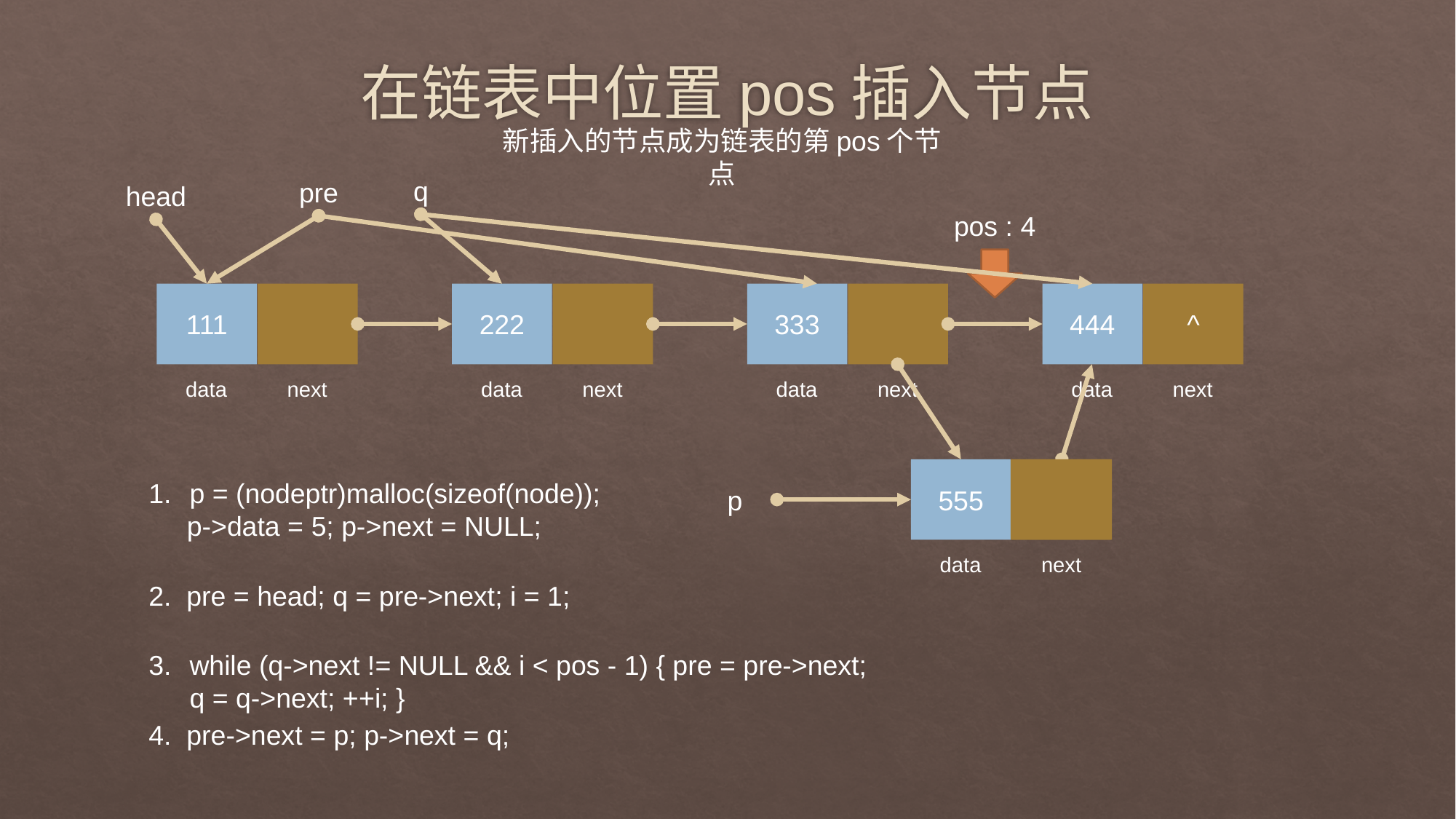

# 在链表中位置pos插入节点
新插入的节点成为链表的第pos个节点
q
pre
head
pos : 4

111
data

222
data

next
333
data

next
444
data
^
next
next

555
data
^
next
p
p = (nodeptr)malloc(sizeof(node));
     p->data = 5; p->next = NULL;
2.  pre = head; q = pre->next; i = 1;
while (q->next != NULL && i < pos - 1) { pre = pre->next; q = q->next; ++i; }
4.  pre->next = p; p->next = q;